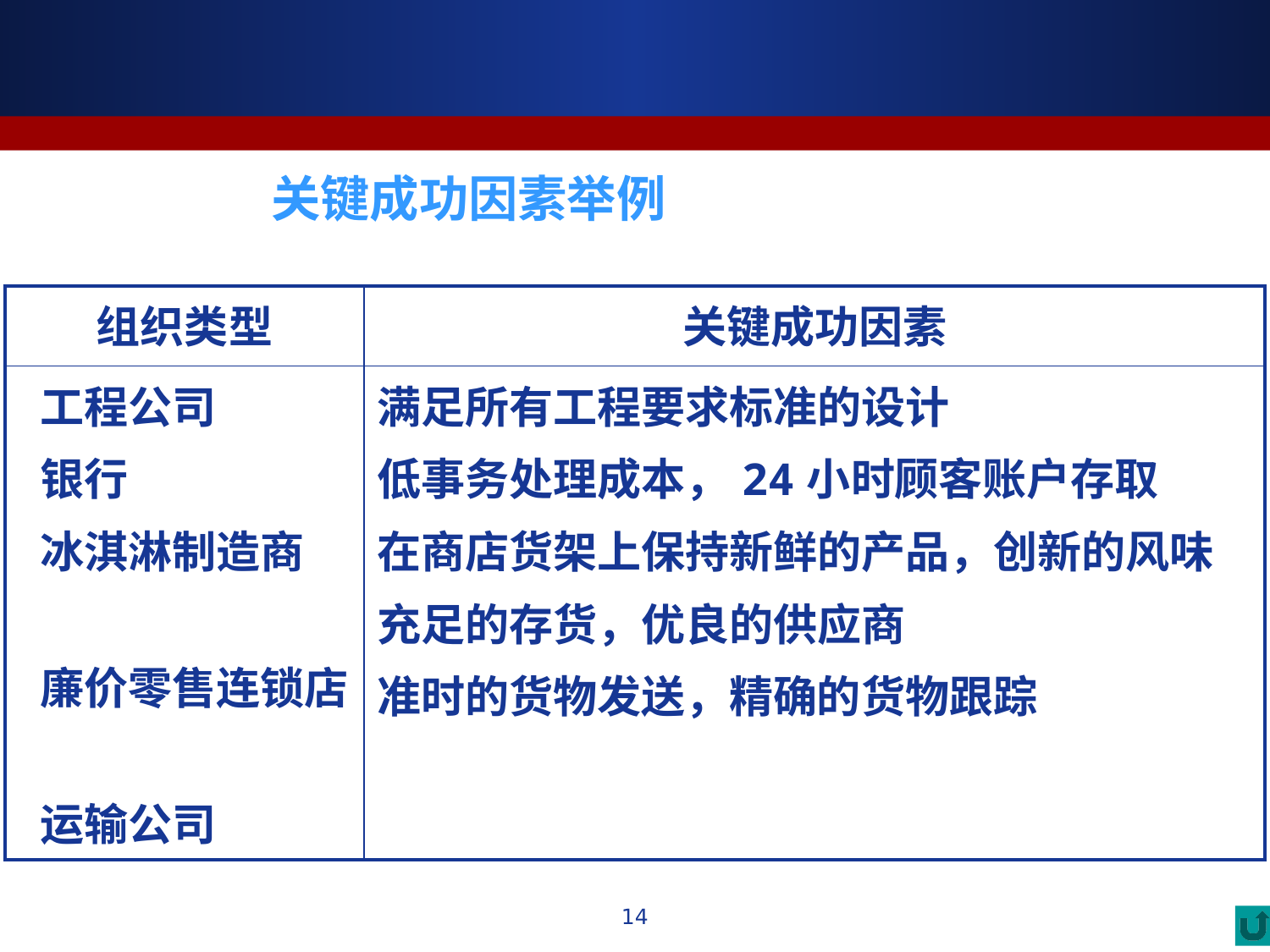

# 关键成功因素举例
| 组织类型 | 关键成功因素 |
| --- | --- |
| 工程公司 银行 冰淇淋制造商 廉价零售连锁店 运输公司 | 满足所有工程要求标准的设计 低事务处理成本，24小时顾客账户存取 在商店货架上保持新鲜的产品，创新的风味 充足的存货，优良的供应商 准时的货物发送，精确的货物跟踪 |
14